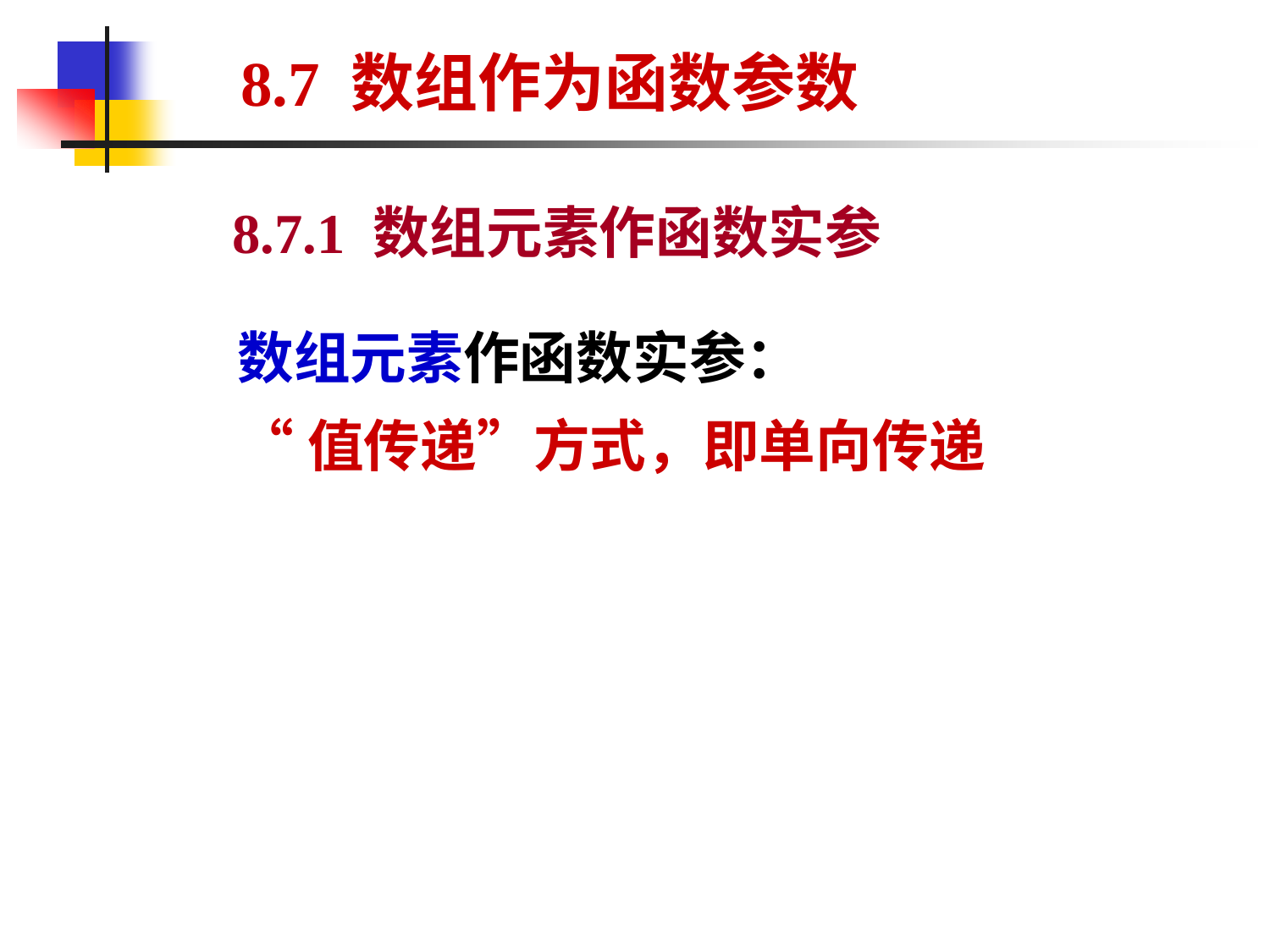

8.7 数组作为函数参数
 8.7.1 数组元素作函数实参
数组元素作函数实参：
“值传递”方式，即单向传递